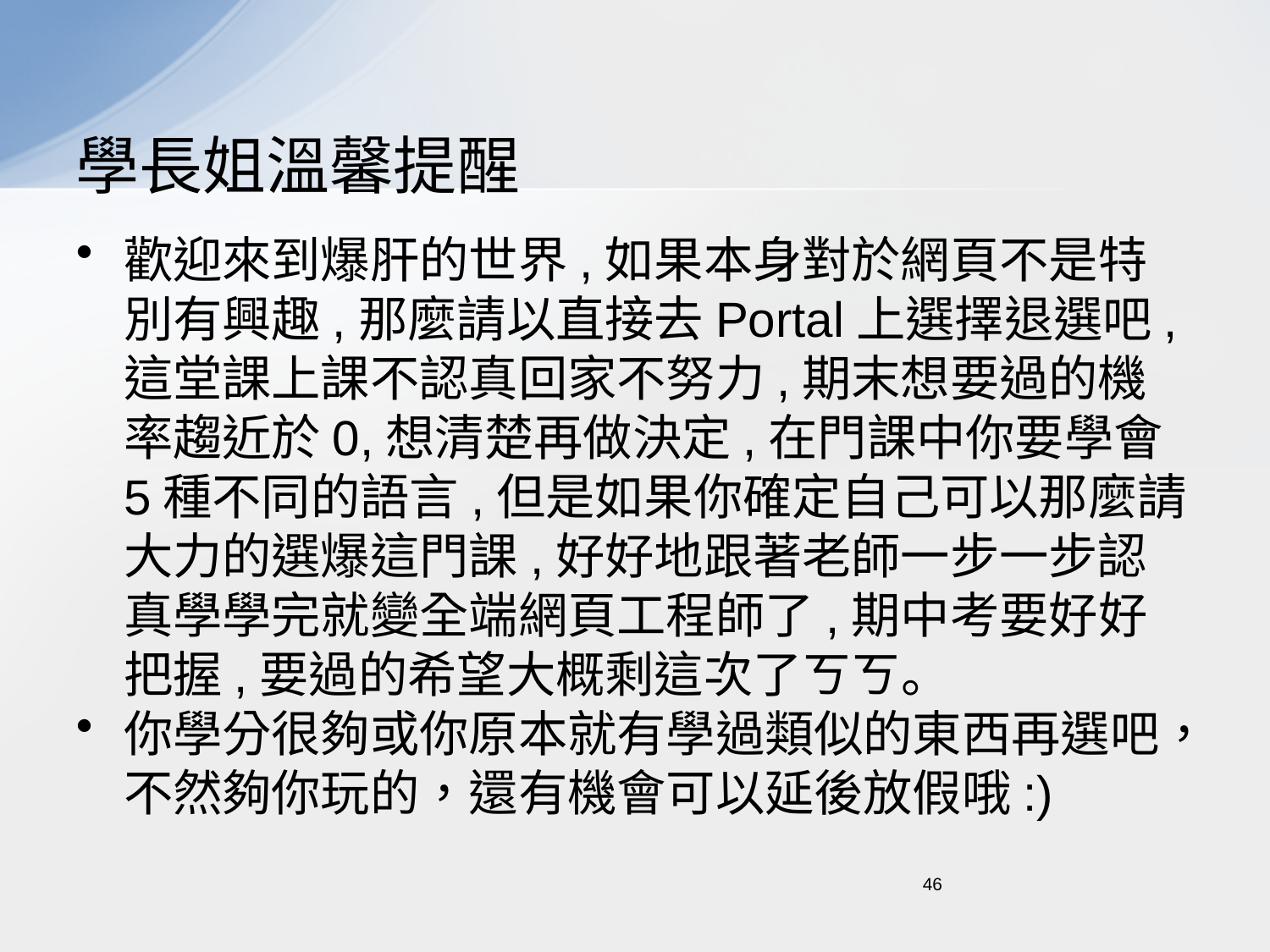

# 學長姐溫馨提醒
歡迎來到爆肝的世界,如果本身對於網頁不是特別有興趣,那麼請以直接去Portal上選擇退選吧,這堂課上課不認真回家不努力,期末想要過的機率趨近於0,想清楚再做決定,在門課中你要學會5種不同的語言,但是如果你確定自己可以那麼請大力的選爆這門課,好好地跟著老師一步一步認真學學完就變全端網頁工程師了,期中考要好好把握,要過的希望大概剩這次了ㄎㄎ。
你學分很夠或你原本就有學過類似的東西再選吧，不然夠你玩的，還有機會可以延後放假哦:)
46